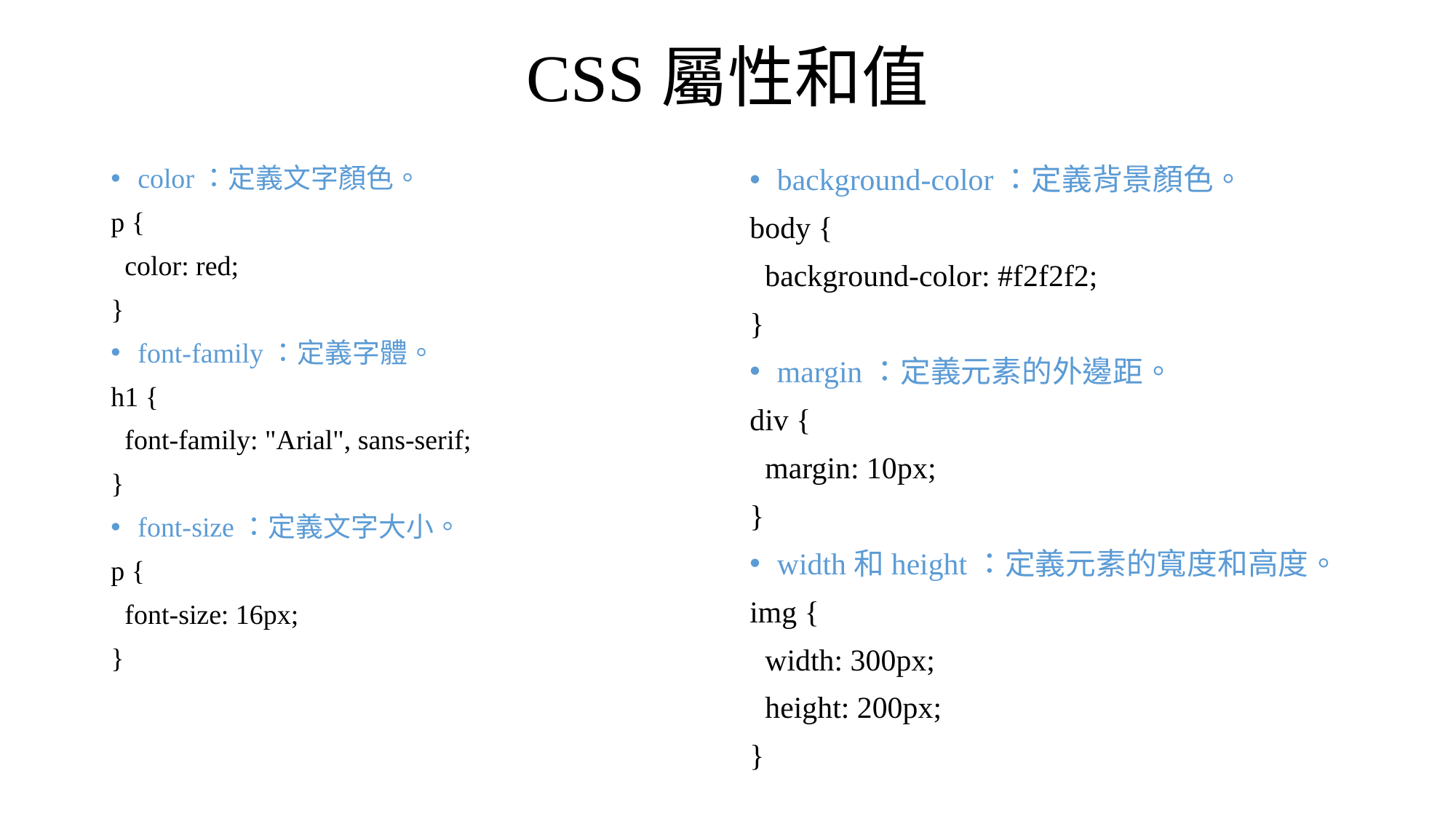

# CSS屬性和值
color：定義文字顏色。
p {
  color: red;
}
font-family：定義字體。
h1 {
  font-family: "Arial", sans-serif;
}
font-size：定義文字大小。
p {
  font-size: 16px;
}
background-color：定義背景顏色。
body {
  background-color: #f2f2f2;
}
margin：定義元素的外邊距。
div {
  margin: 10px;
}
width和height：定義元素的寬度和高度。
img {
  width: 300px;
  height: 200px;
}